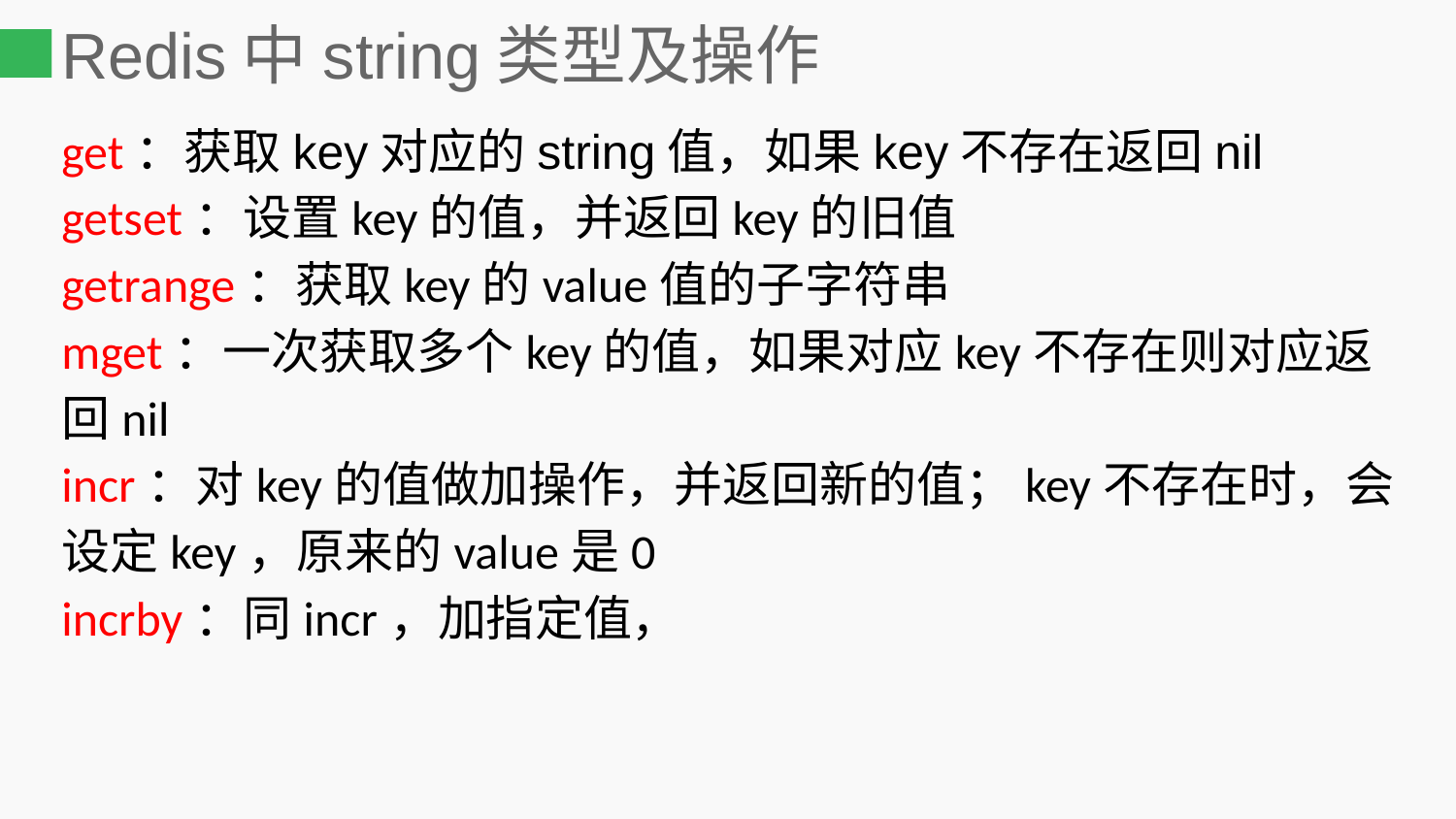

# Redis中string类型及操作
get：获取key对应的string值，如果key不存在返回nil
getset：设置key的值，并返回key的旧值
getrange：获取key的value值的子字符串
mget：一次获取多个key的值，如果对应key不存在则对应返回nil
incr：对key的值做加操作，并返回新的值；key不存在时，会设定key，原来的value是0
incrby：同incr，加指定值，